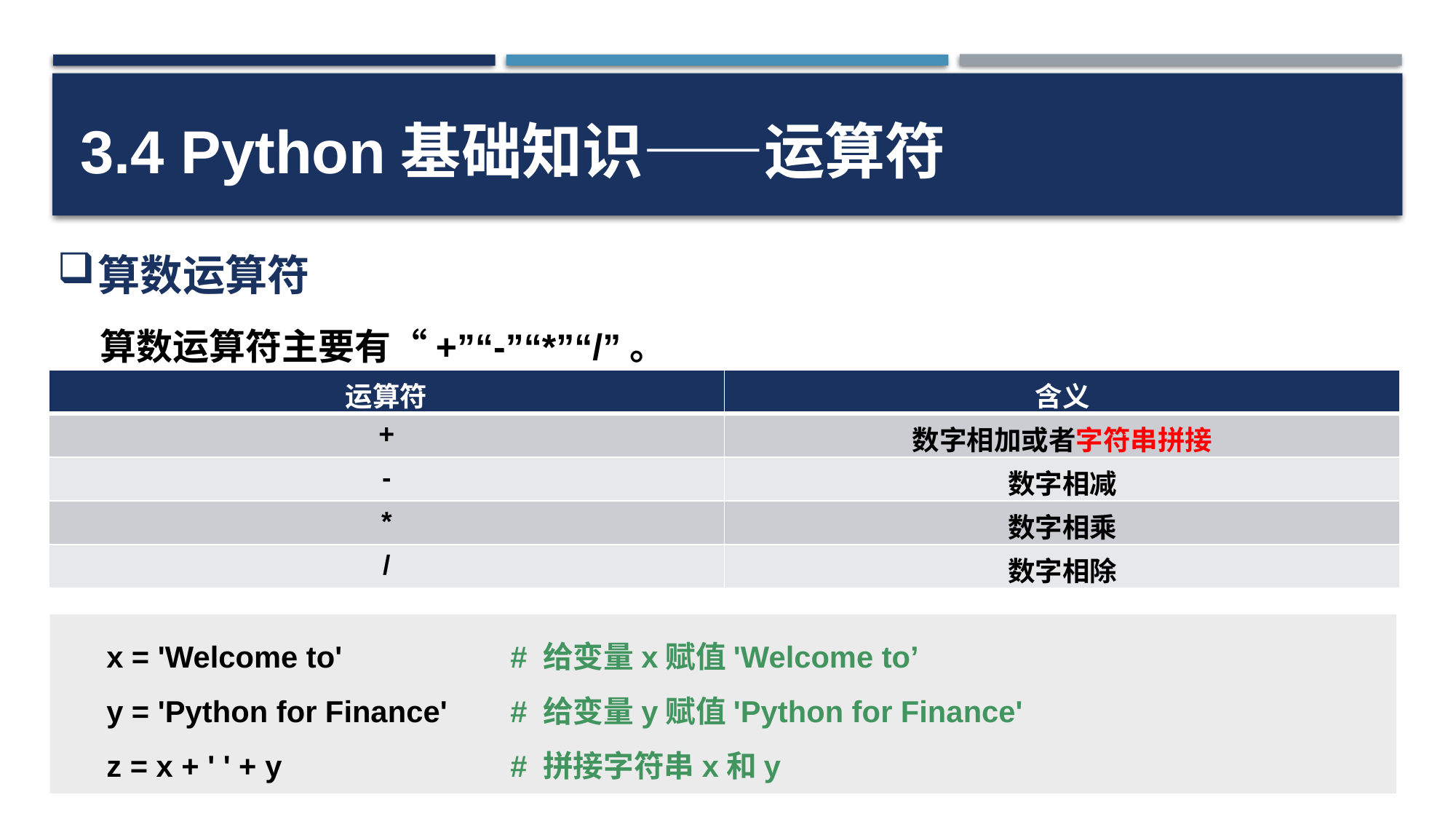

3.4 Python基础知识——运算符
算数运算符
算数运算符主要有“+”“-”“*”“/”。
| 运算符 | 含义 |
| --- | --- |
| + | 数字相加或者字符串拼接 |
| - | 数字相减 |
| \* | 数字相乘 |
| / | 数字相除 |
x = 'Welcome to'
y = 'Python for Finance'
z = x + ' ' + y

# 给变量x赋值'Welcome to’
# 给变量y赋值'Python for Finance'
# 拼接字符串x和y
37